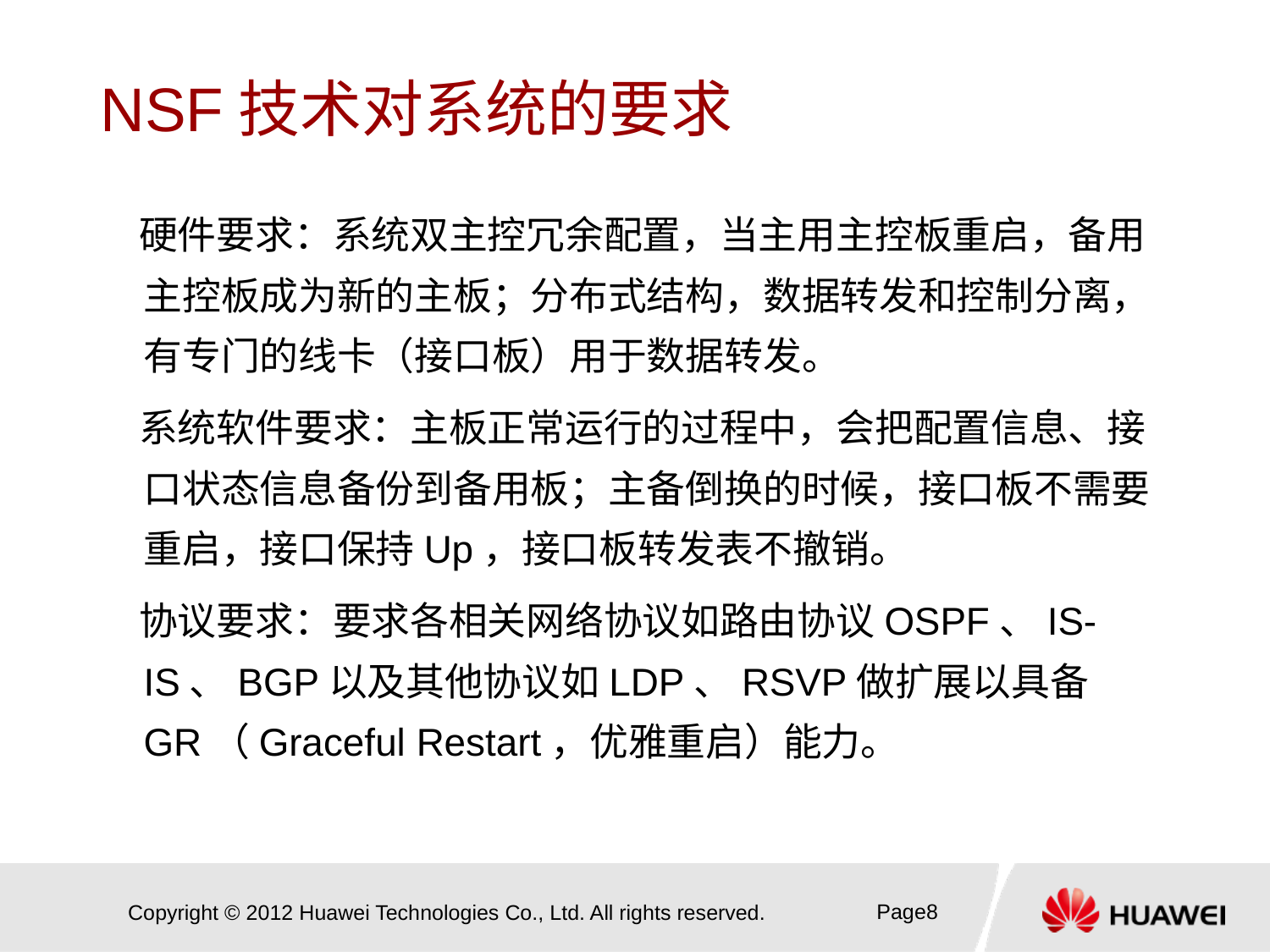

# NSF技术对系统的要求
硬件要求：系统双主控冗余配置，当主用主控板重启，备用主控板成为新的主板；分布式结构，数据转发和控制分离，有专门的线卡（接口板）用于数据转发。
系统软件要求：主板正常运行的过程中，会把配置信息、接口状态信息备份到备用板；主备倒换的时候，接口板不需要重启，接口保持Up，接口板转发表不撤销。
协议要求：要求各相关网络协议如路由协议OSPF、IS-IS、BGP以及其他协议如LDP、RSVP做扩展以具备GR（Graceful Restart，优雅重启）能力。

Page8